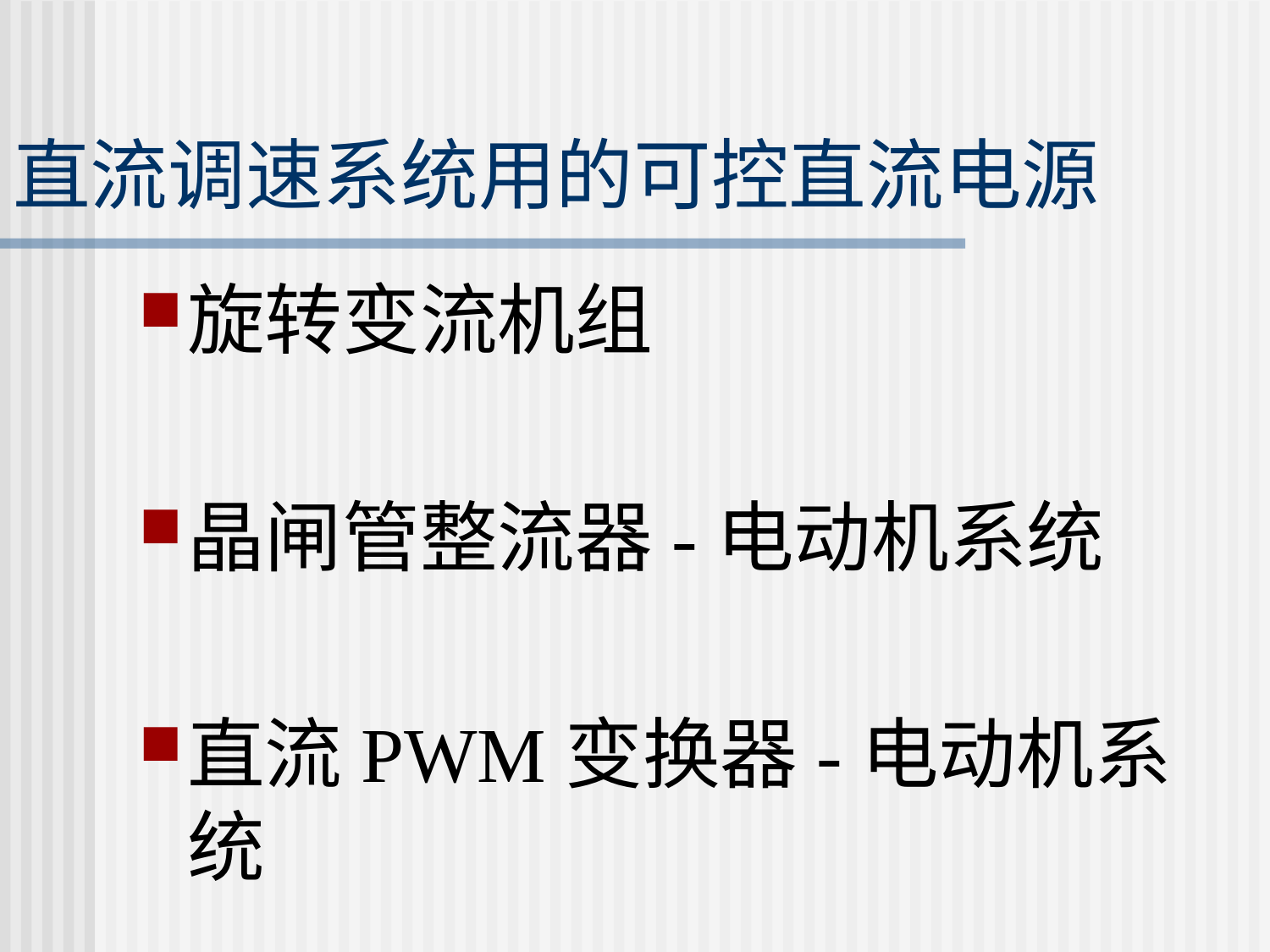

# 直流调速系统用的可控直流电源
旋转变流机组

晶闸管整流器-电动机系统

直流PWM变换器-电动机系统